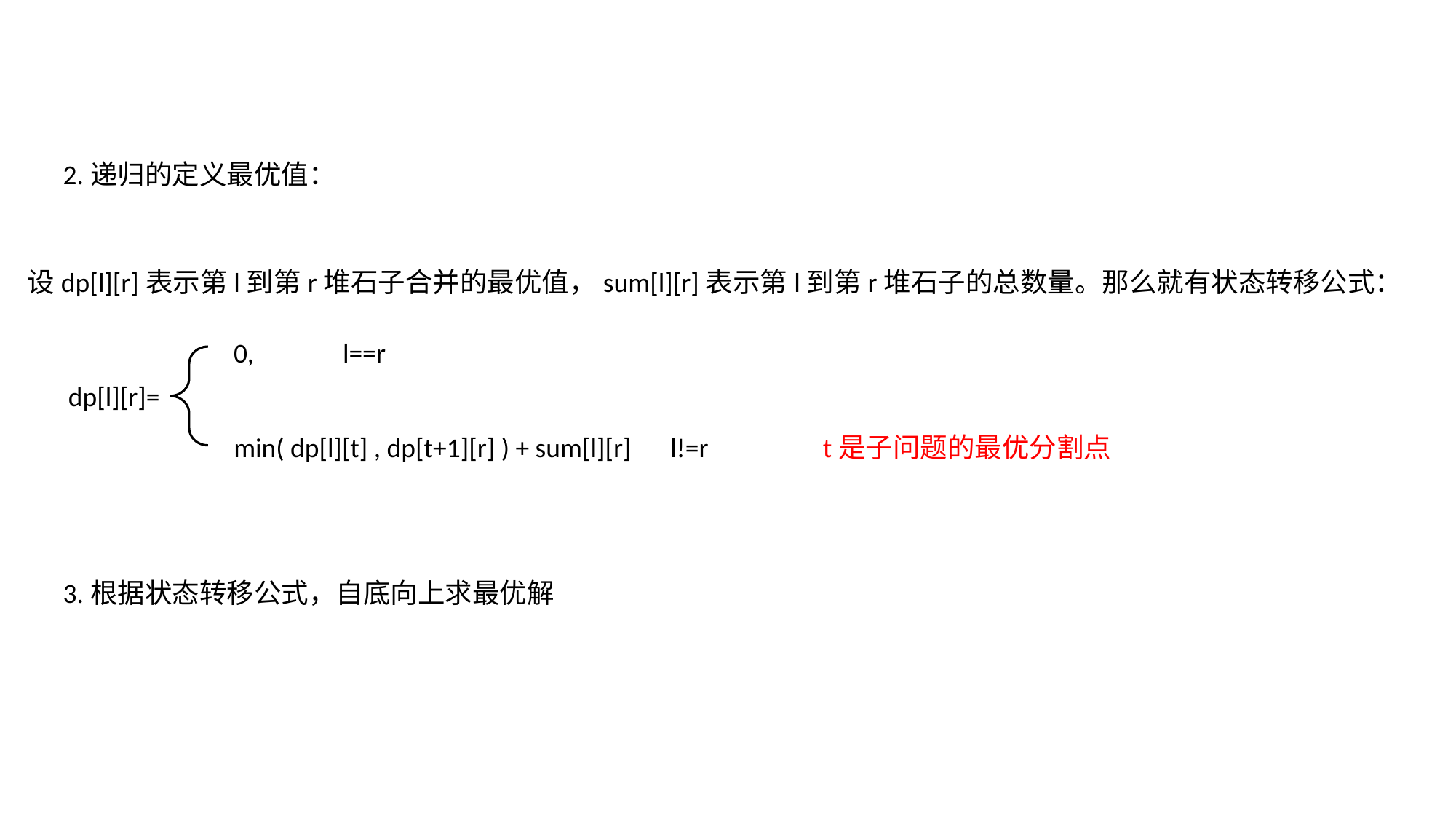

2.递归的定义最优值：
设dp[l][r]表示第l到第r堆石子合并的最优值，sum[l][r]表示第l到第r堆石子的总数量。那么就有状态转移公式：
0,	l==r

dp[l][r]=
min( dp[l][t] , dp[t+1][r] ) + sum[l][r]	l!=r
t是子问题的最优分割点
3.根据状态转移公式，自底向上求最优解